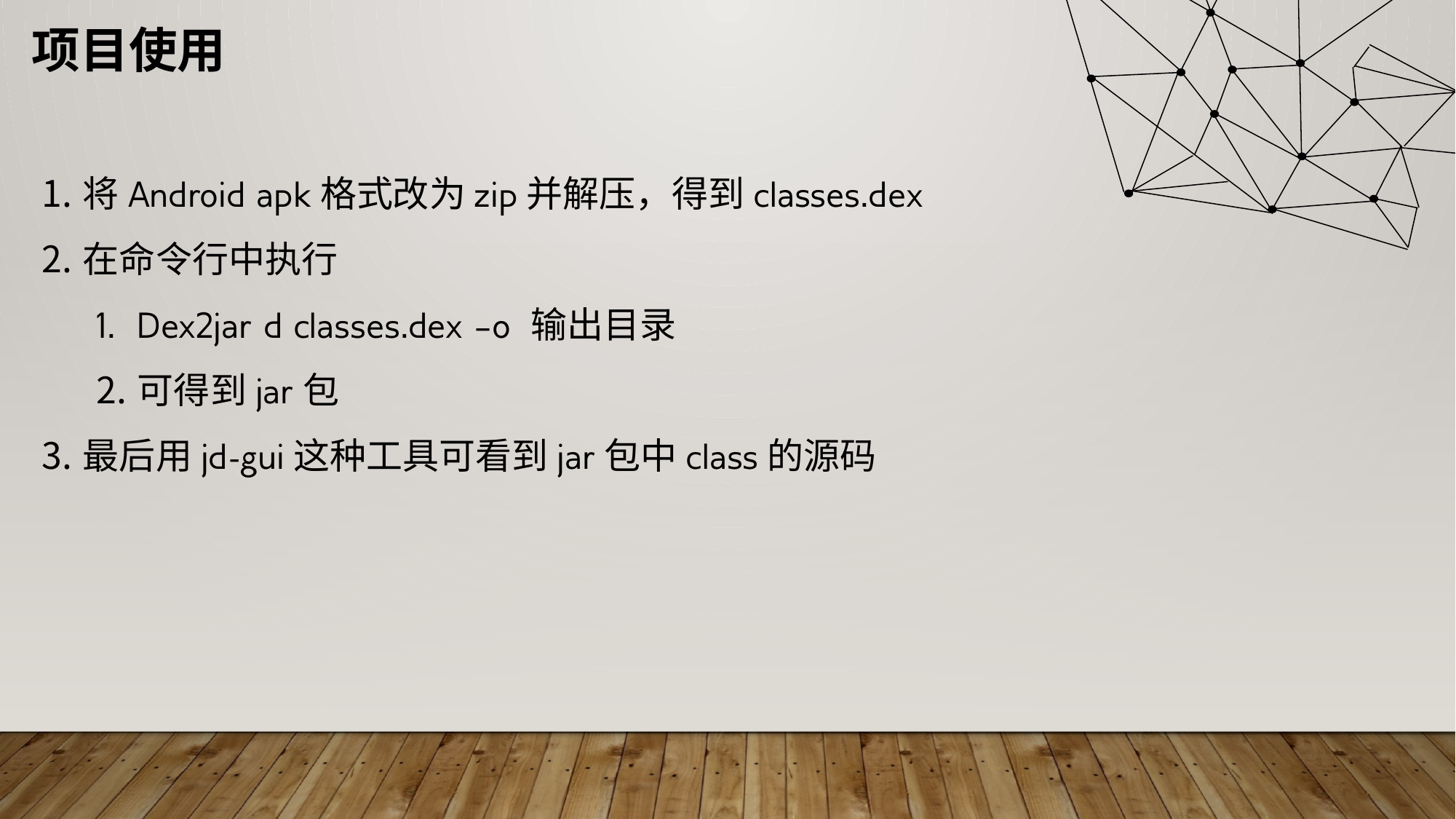

项目使用
将Android apk格式改为zip并解压，得到classes.dex
在命令行中执行
Dex2jar d classes.dex –o 输出目录
可得到jar包
最后用jd-gui这种工具可看到jar包中class的源码